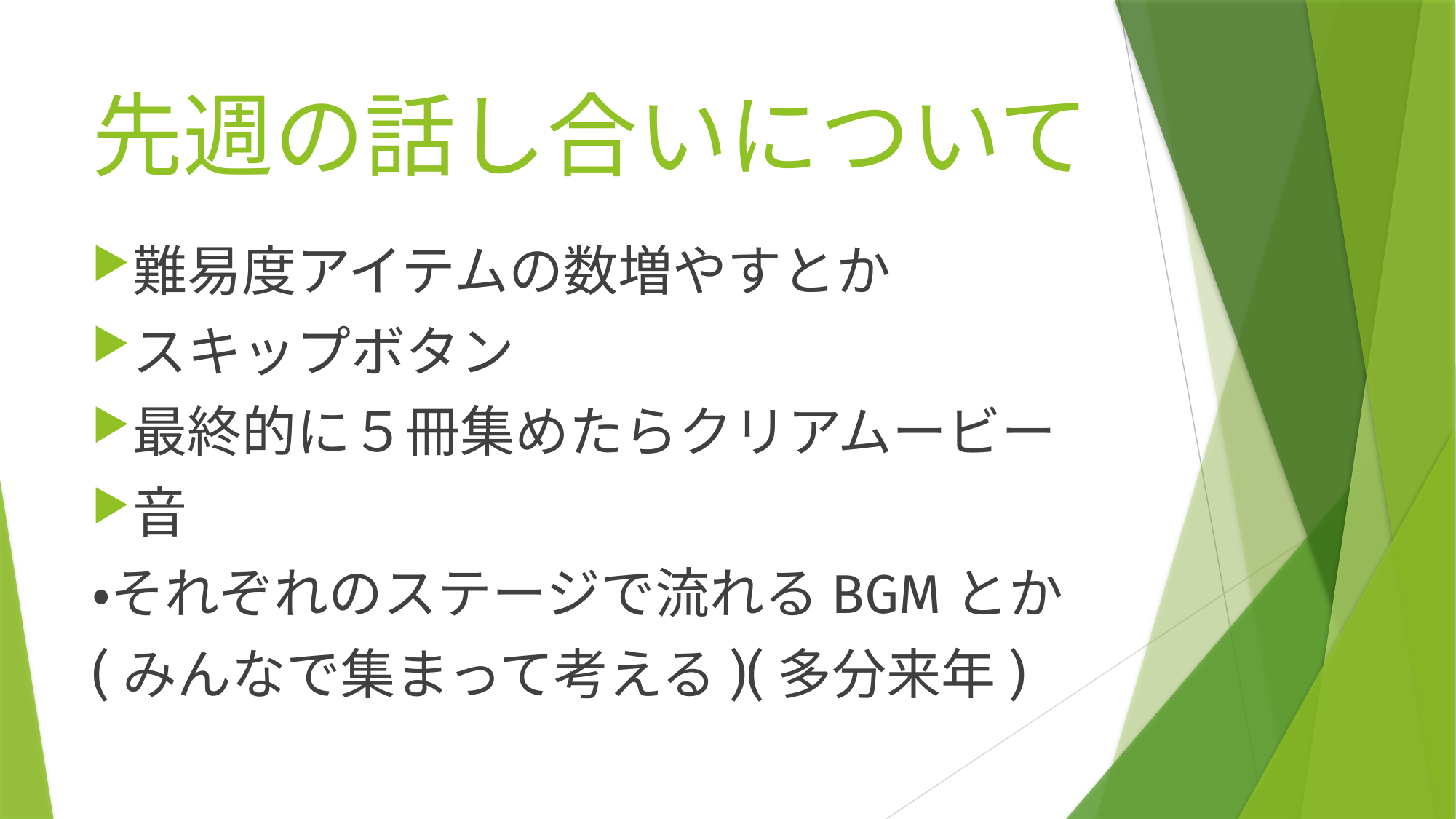

# 先週の話し合いについて
難易度アイテムの数増やすとか
スキップボタン
最終的に５冊集めたらクリアムービー
音
・それぞれのステージで流れるBGMとか
(みんなで集まって考える)(多分来年)